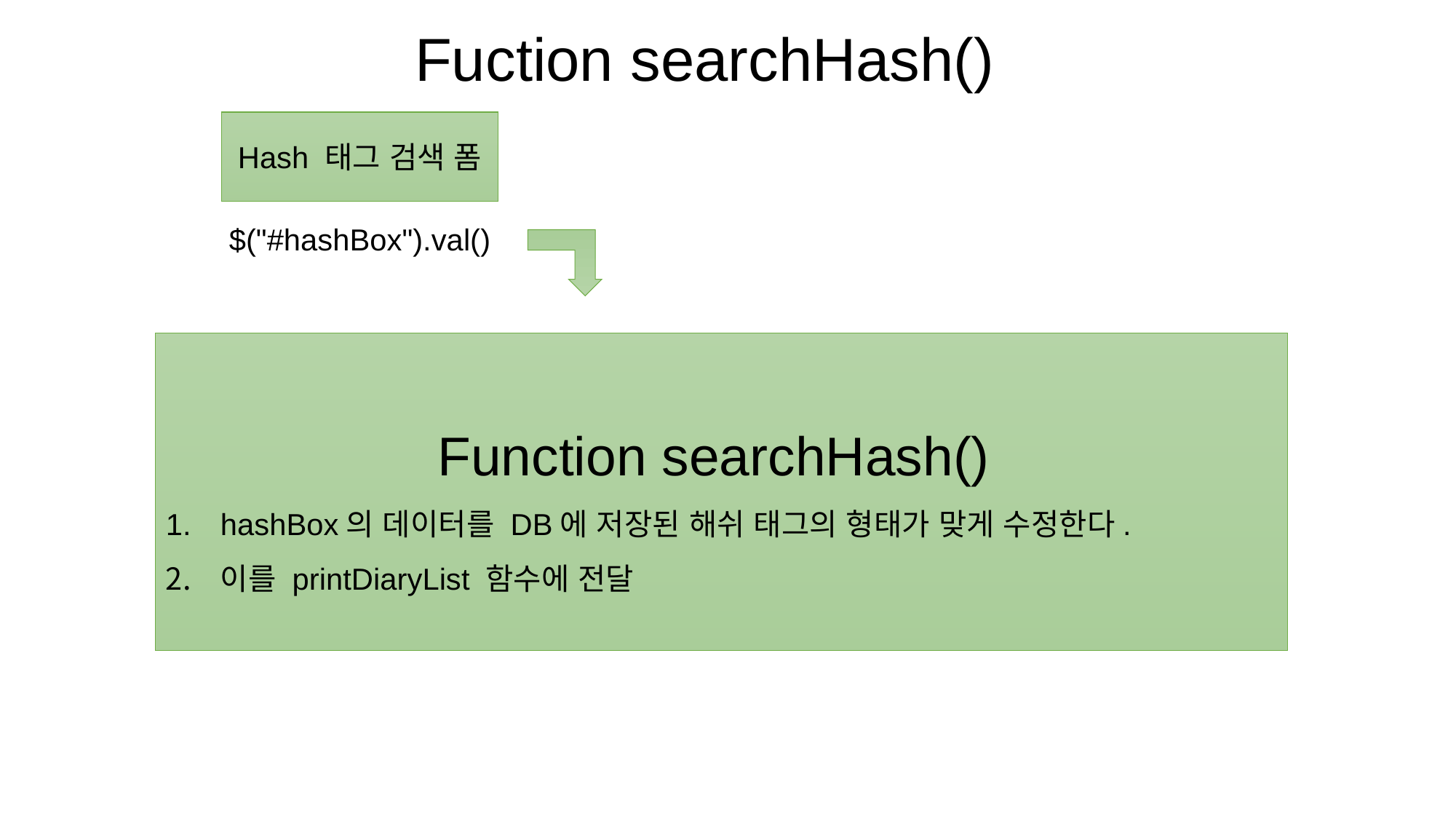

Fuction searchHash()
Hash 태그 검색 폼
$("#hashBox").val()

Function searchHash()
hashBox의 데이터를 DB에 저장된 해쉬 태그의 형태가 맞게 수정한다.
이를 printDiaryList 함수에 전달